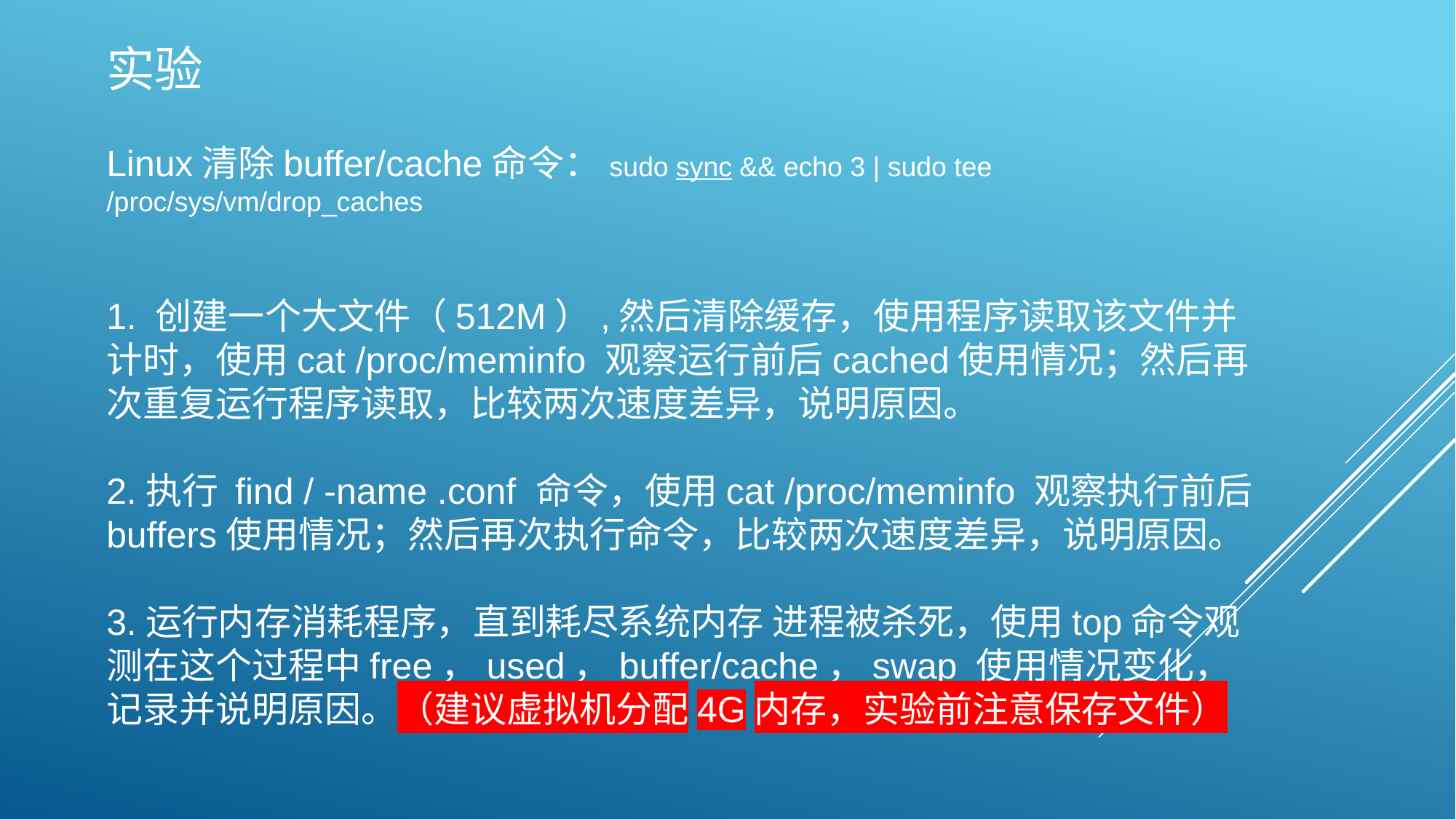

实验

Linux清除buffer/cache命令：sudo sync && echo 3 | sudo tee /proc/sys/vm/drop_caches

1. 创建一个大文件（512M）,然后清除缓存，使用程序读取该文件并计时，使用cat /proc/meminfo 观察运行前后cached使用情况；然后再次重复运行程序读取，比较两次速度差异，说明原因。

2.执行 find / -name .conf 命令，使用cat /proc/meminfo 观察执行前后buffers使用情况；然后再次执行命令，比较两次速度差异，说明原因。

3.运行内存消耗程序，直到耗尽系统内存 进程被杀死，使用top命令观测在这个过程中free，used，buffer/cache，swap 使用情况变化，记录并说明原因。（建议虚拟机分配4G内存，实验前注意保存文件）